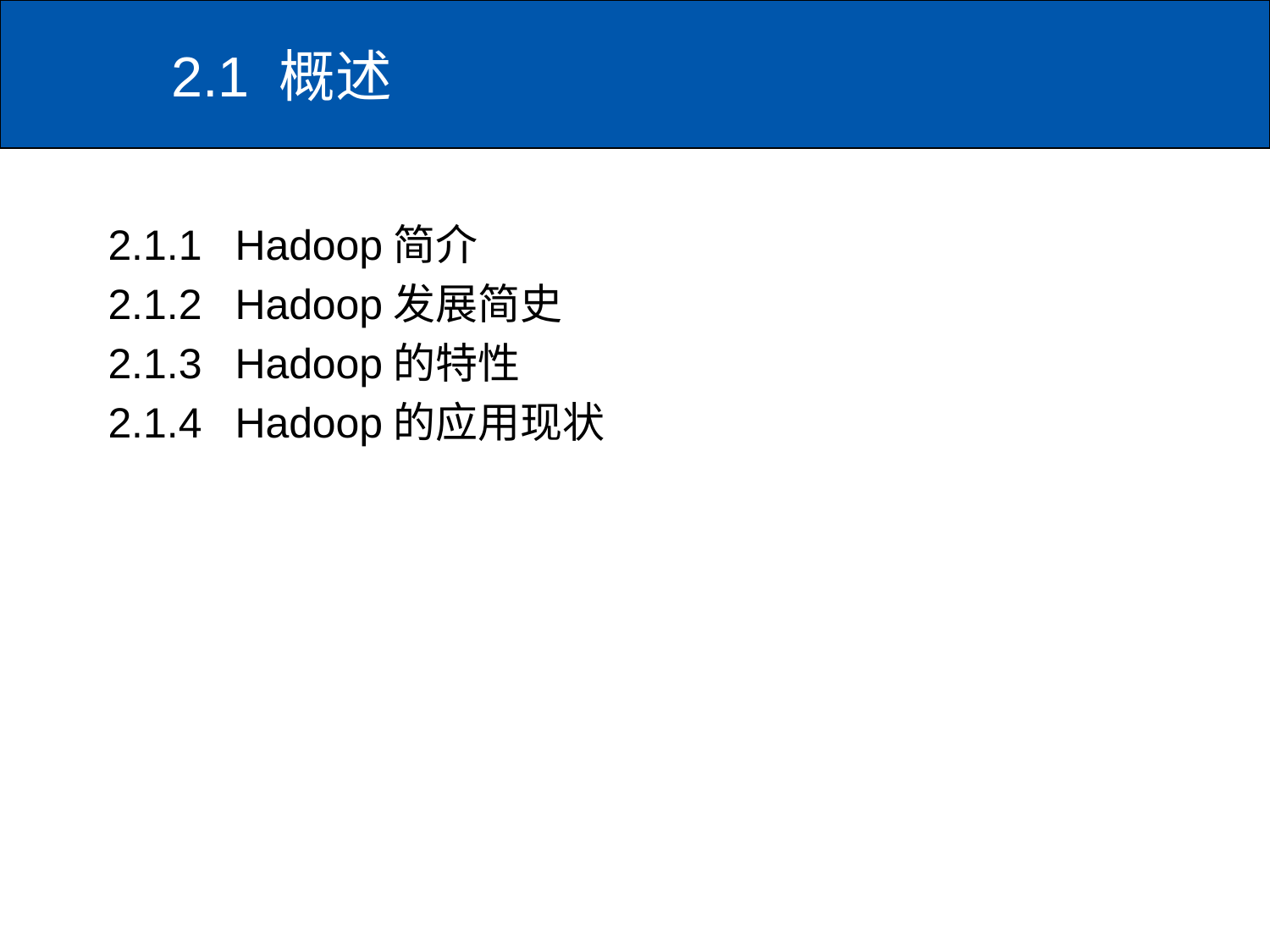

# 2.1 概述
2.1.1	Hadoop简介
2.1.2	Hadoop发展简史
2.1.3	Hadoop的特性
2.1.4	Hadoop的应用现状